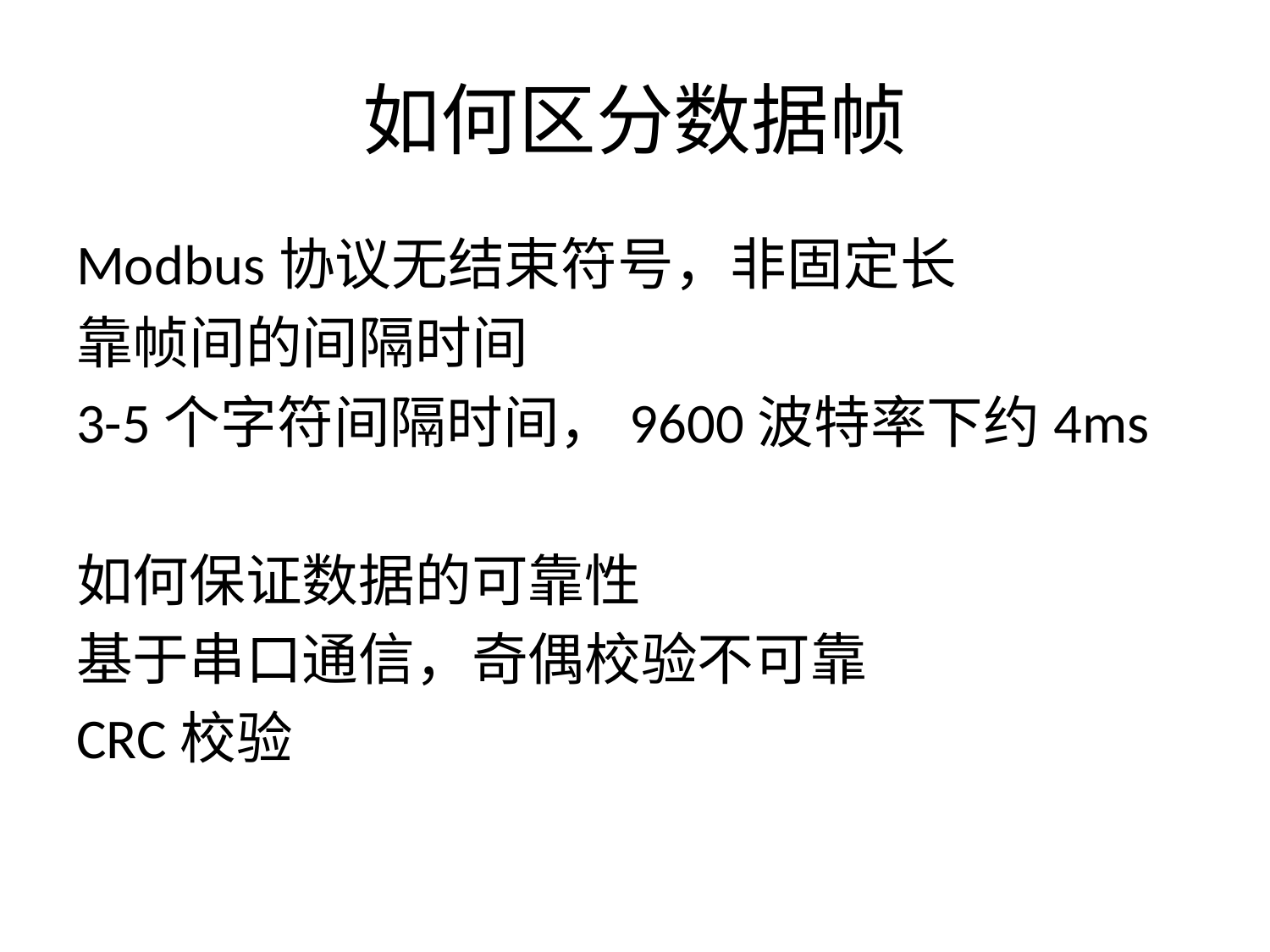

# 如何区分数据帧
Modbus协议无结束符号，非固定长
靠帧间的间隔时间
3-5个字符间隔时间，9600波特率下约4ms

如何保证数据的可靠性
基于串口通信，奇偶校验不可靠
CRC校验